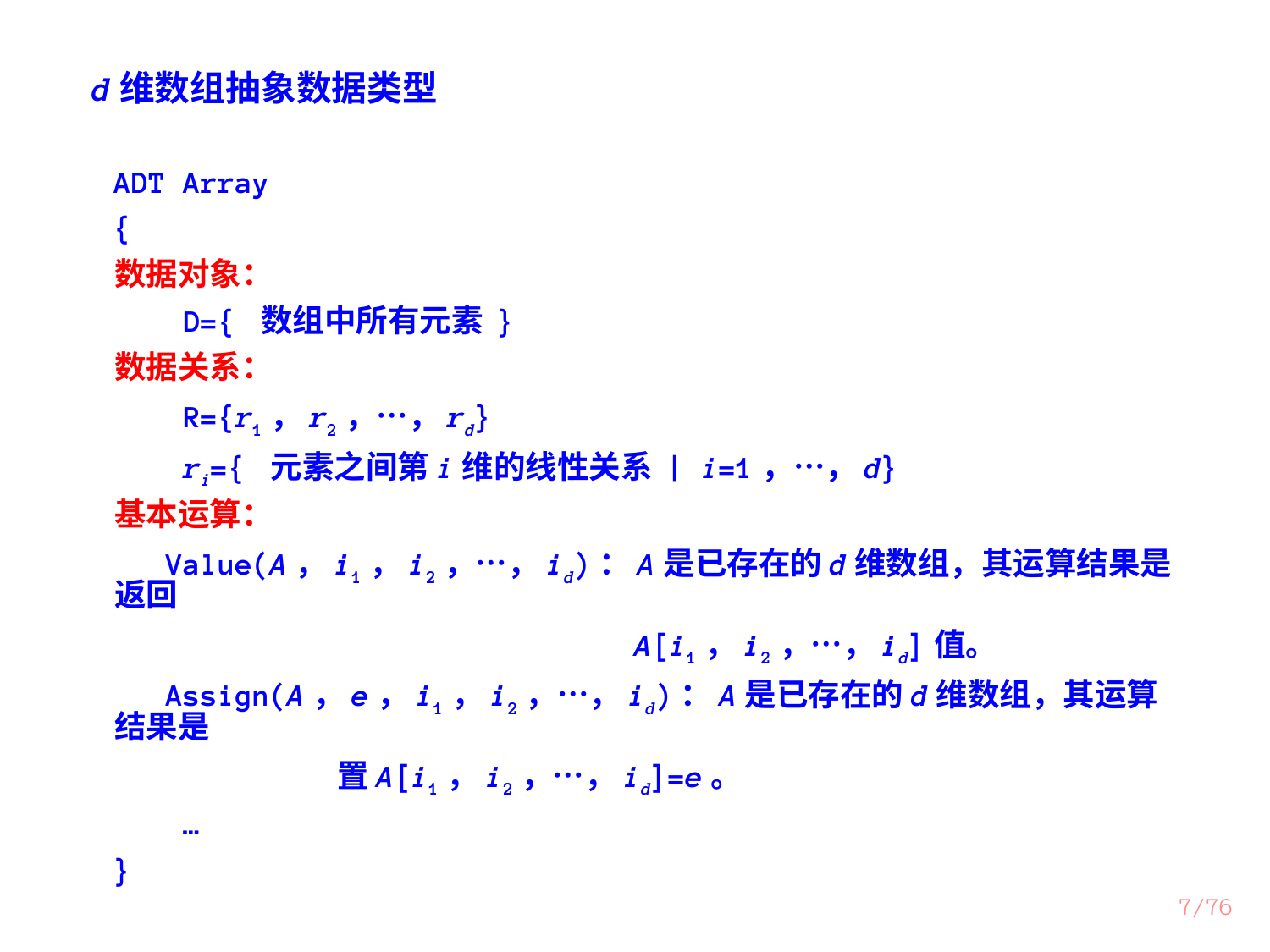

d维数组抽象数据类型
ADT Array
{
数据对象：
    D={ 数组中所有元素 }
数据关系：
    R={r1，r2，…，rd}
    ri={ 元素之间第i维的线性关系 | i=1，…，d}
基本运算：
   Value(A，i1，i2，…，id)：A是已存在的d维数组，其运算结果是返回
                              A[i1，i2，…，id]值。
   Assign(A，e，i1，i2，…，id)：A是已存在的d维数组，其运算结果是
                              置A[i1，i2，…，id]=e。
    …
}
7/76